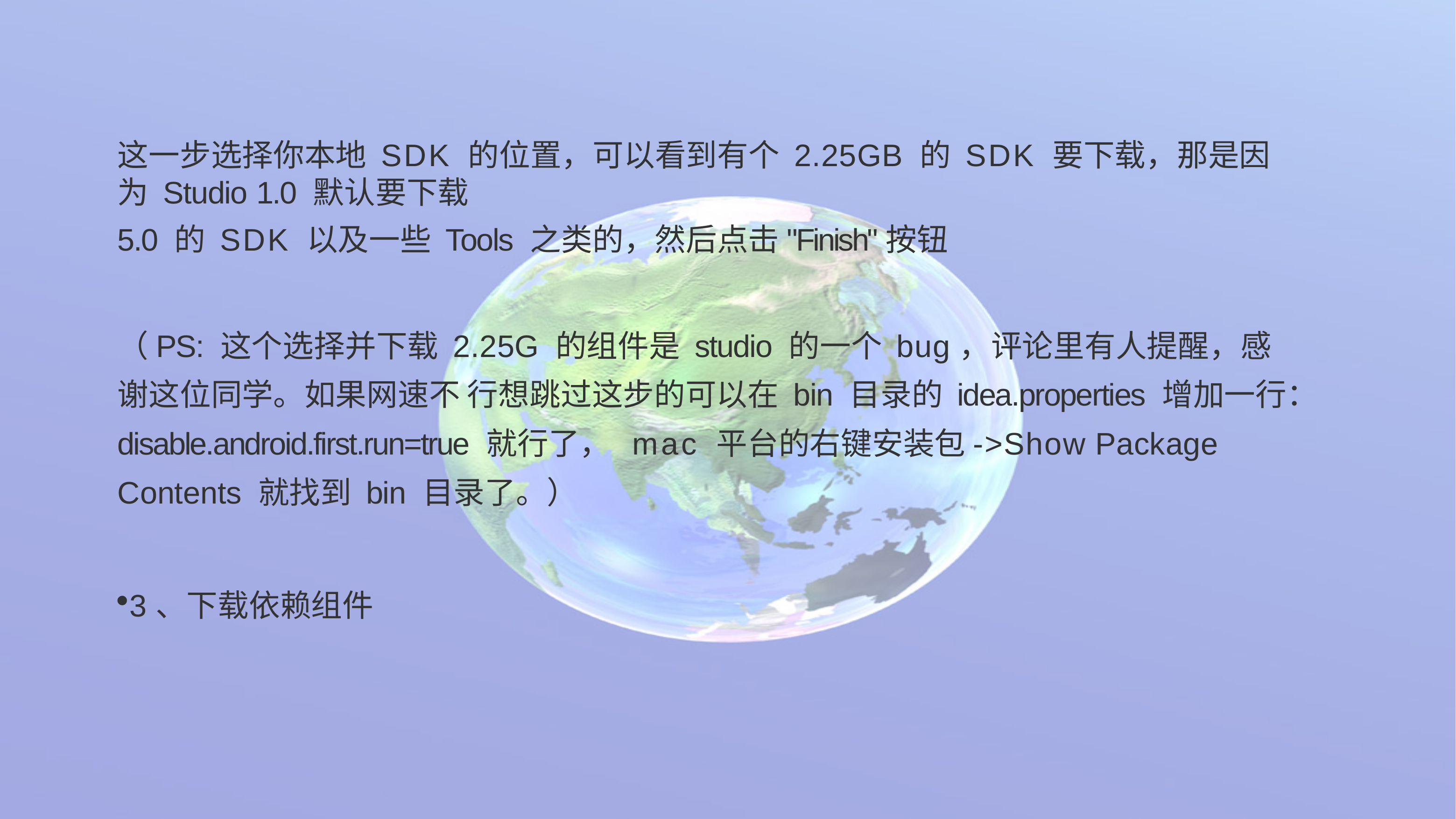

这一步选择你本地 SDK 的位置，可以看到有个 2.25GB 的 SDK 要下载，那是因为 Studio 1.0 默认要下载
5.0 的 SDK 以及一些 Tools 之类的，然后点击"Finish"按钮

（PS: 这个选择并下载 2.25G 的组件是 studio 的一个 bug，评论里有人提醒，感谢这位同学。如果网速不 行想跳过这步的可以在 bin 目录的 idea.properties 增加一行：disable.android.first.run=true 就行了，  mac 平台的右键安装包->Show Package Contents 就找到 bin 目录了。）

3、下载依赖组件